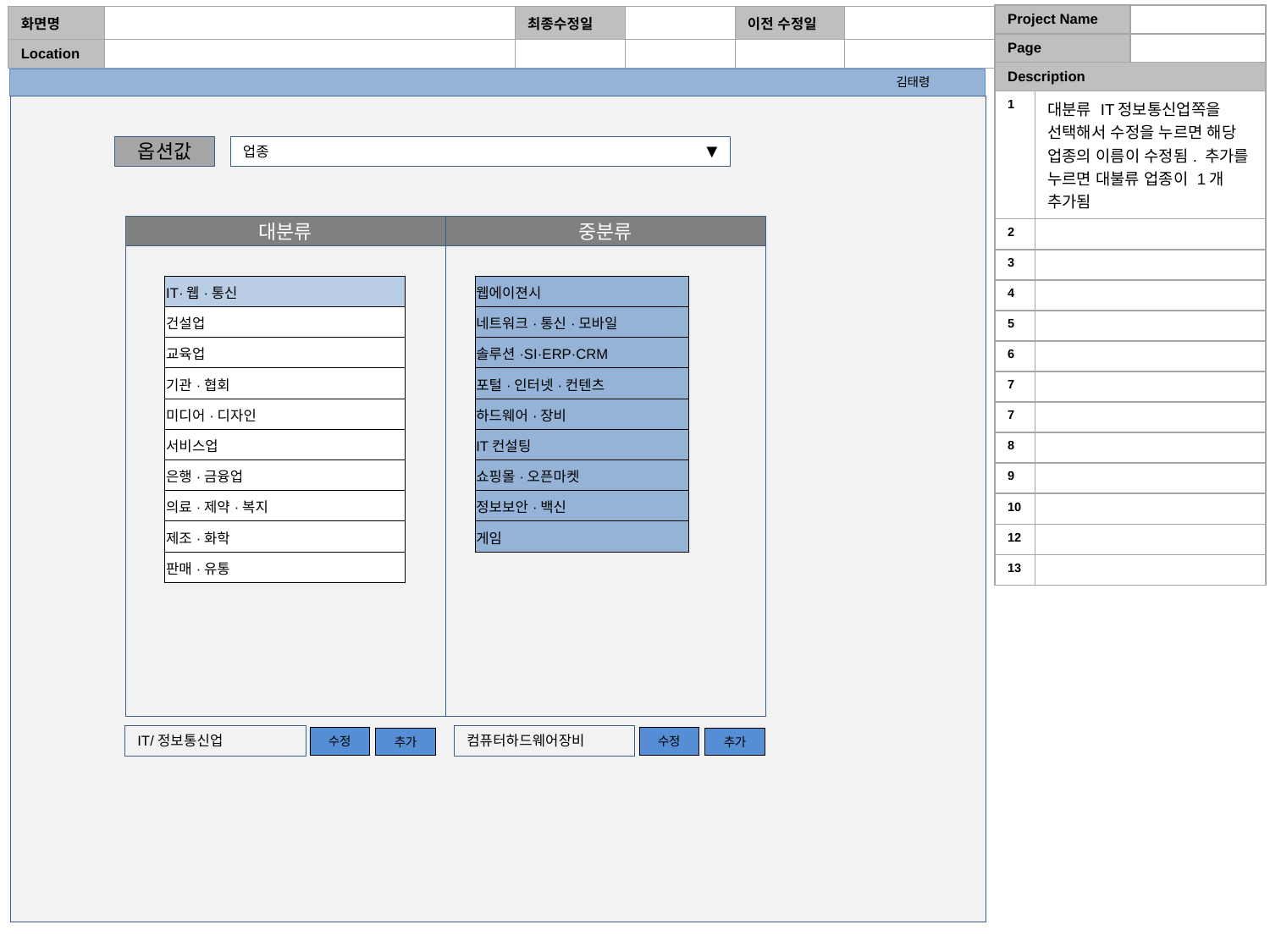

| Project Name |  |  |
| --- | --- | --- |
| Page |  |  |
| Description |  |  |
| 1 | 대분류 IT정보통신업쪽을 선택해서 수정을 누르면 해당 업종의 이름이 수정됨. 추가를 누르면 대불류 업종이 1개 추가됨 |  |
| 2 |  |  |
| 3 |  |  |
| 4 |  |  |
| 5 |  |  |
| 6 |  |  |
| 7 |  |  |
| 7 |  |  |
| 8 |  |  |
| 9 |  |  |
| 10 |  |  |
| 12 |  |  |
| 13 |  |  |
| 화면명 |  | 최종수정일 |  | 이전 수정일 |  |
| --- | --- | --- | --- | --- | --- |
| Location |  |  |  |  |  |
김태령

▼
옵션값
업종
대분류
중분류

| IT·웹·통신 |
| --- |
| 건설업 |
| 교육업 |
| 기관·협회 |
| 미디어·디자인 |
| 서비스업 |
| 은행·금융업 |
| 의료·제약·복지 |
| 제조·화학 |
| 판매·유통 |
| 웹에이젼시 |
| --- |
| 네트워크·통신·모바일 |
| 솔루션·SI·ERP·CRM |
| 포털·인터넷·컨텐츠 |
| 하드웨어·장비 |
| IT컨설팅 |
| 쇼핑몰·오픈마켓 |
| 정보보안·백신 |
| 게임 |
IT/정보통신업
컴퓨터하드웨어장비
수정
수정
추가
추가